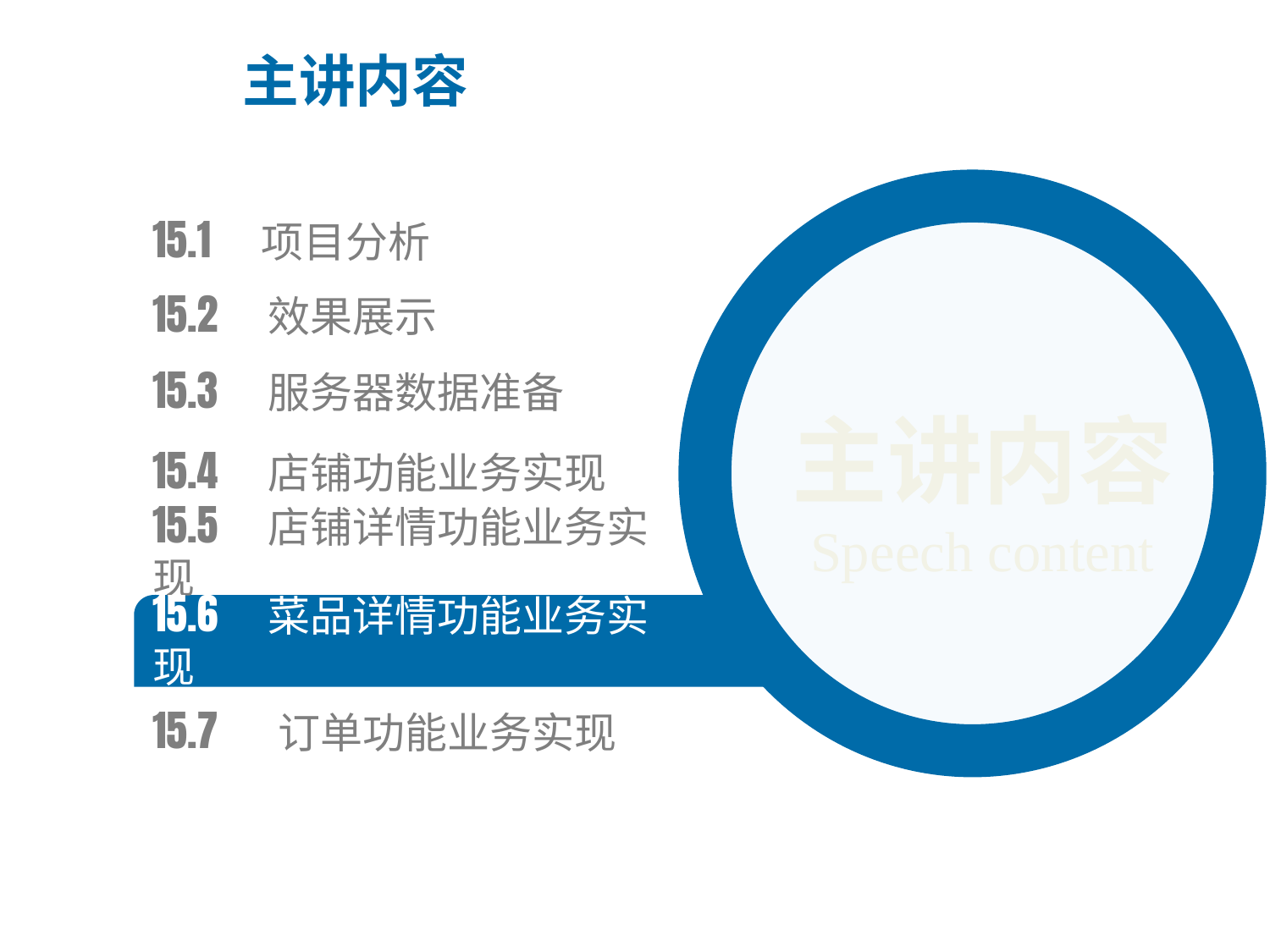

主讲内容

15.1    项目分析
15.2    效果展示
主讲内容
Speech content
15.3    服务器数据准备
15.4    店铺功能业务实现
15.5    店铺详情功能业务实现

15.6    菜品详情功能业务实现
15.7     订单功能业务实现